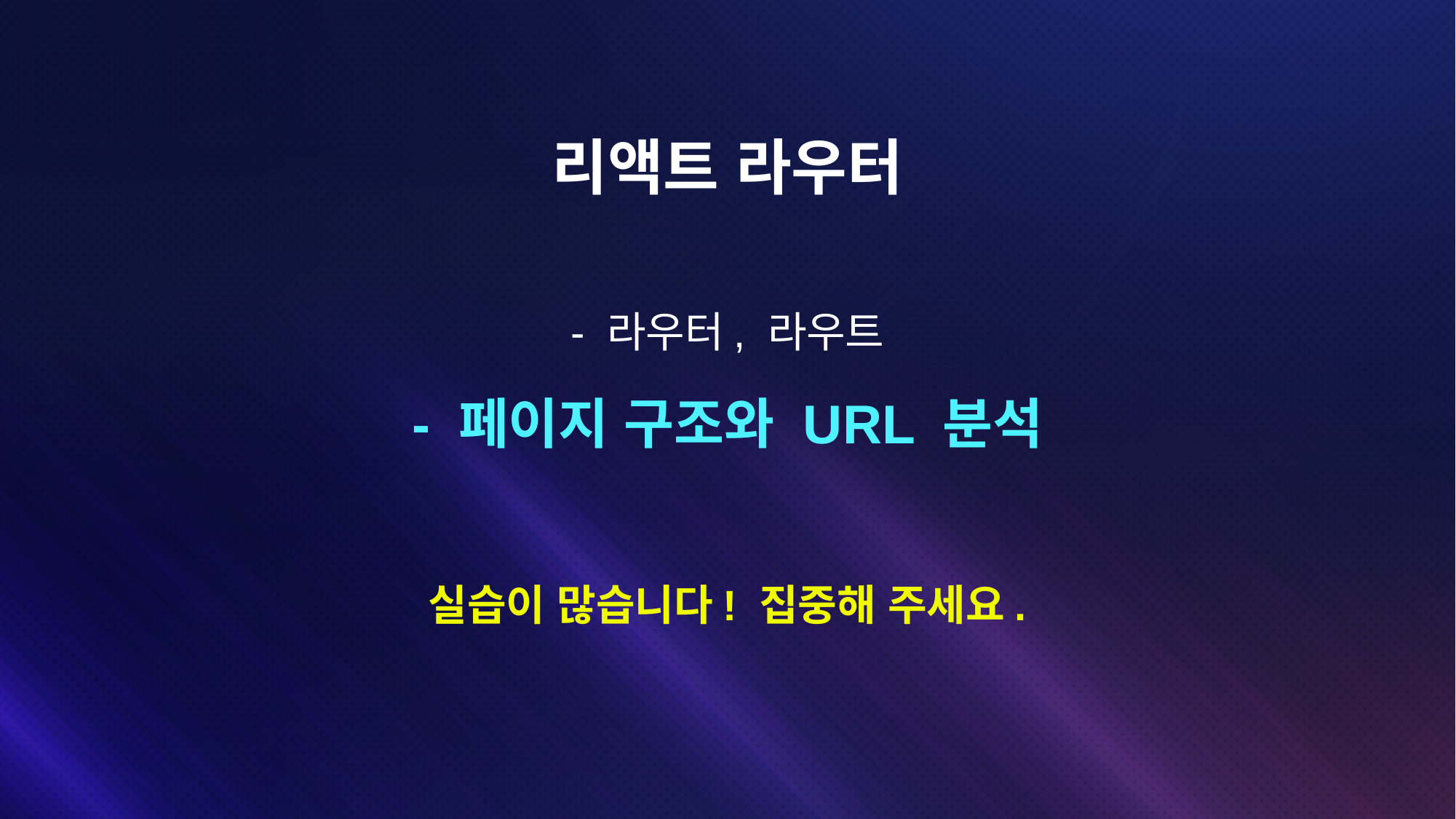

# 리액트 라우터
- 라우터, 라우트
- 페이지 구조와 URL 분석

실습이 많습니다! 집중해 주세요.